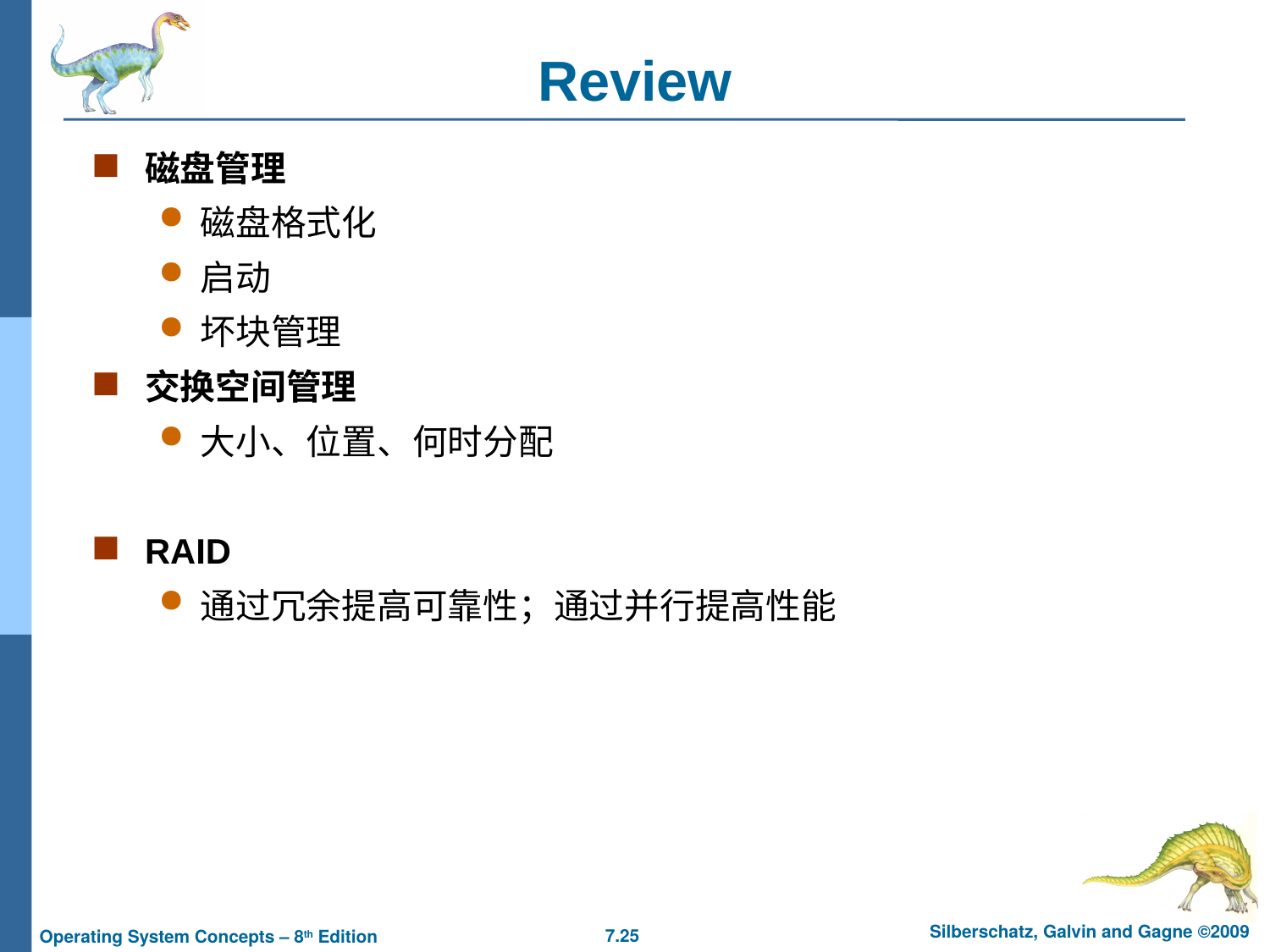

# Review
磁盘管理
磁盘格式化
启动
坏块管理
交换空间管理
大小、位置、何时分配

RAID
通过冗余提高可靠性；通过并行提高性能